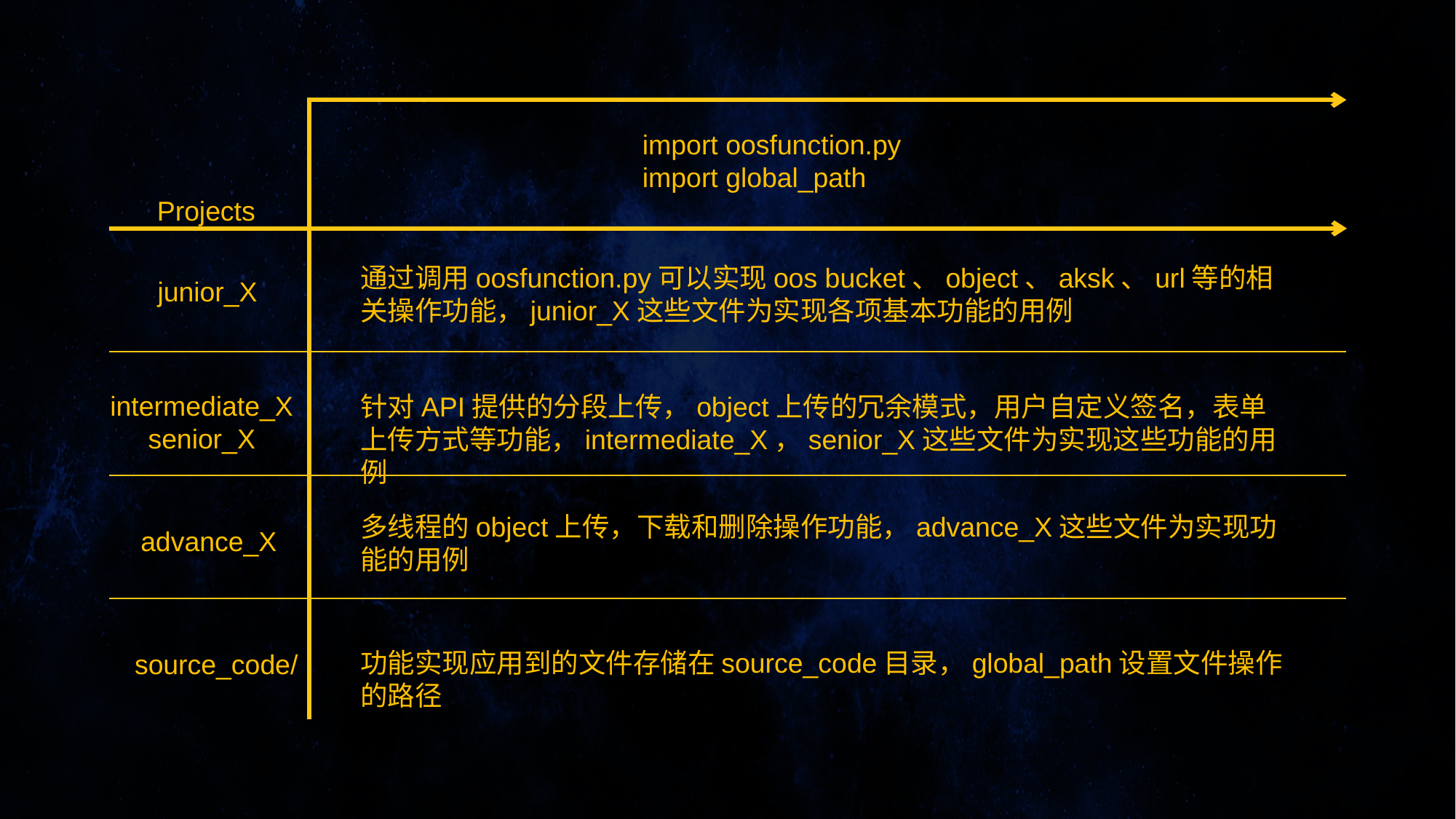

import oosfunction.py
import global_path
Projects
通过调用oosfunction.py可以实现oos bucket、object、aksk、url等的相关操作功能，junior_X这些文件为实现各项基本功能的用例
junior_X
intermediate_X
senior_X
针对API提供的分段上传，object上传的冗余模式，用户自定义签名，表单上传方式等功能，intermediate_X，senior_X这些文件为实现这些功能的用例
多线程的object上传，下载和删除操作功能，advance_X这些文件为实现功能的用例
advance_X
功能实现应用到的文件存储在source_code目录，global_path设置文件操作的路径
source_code/